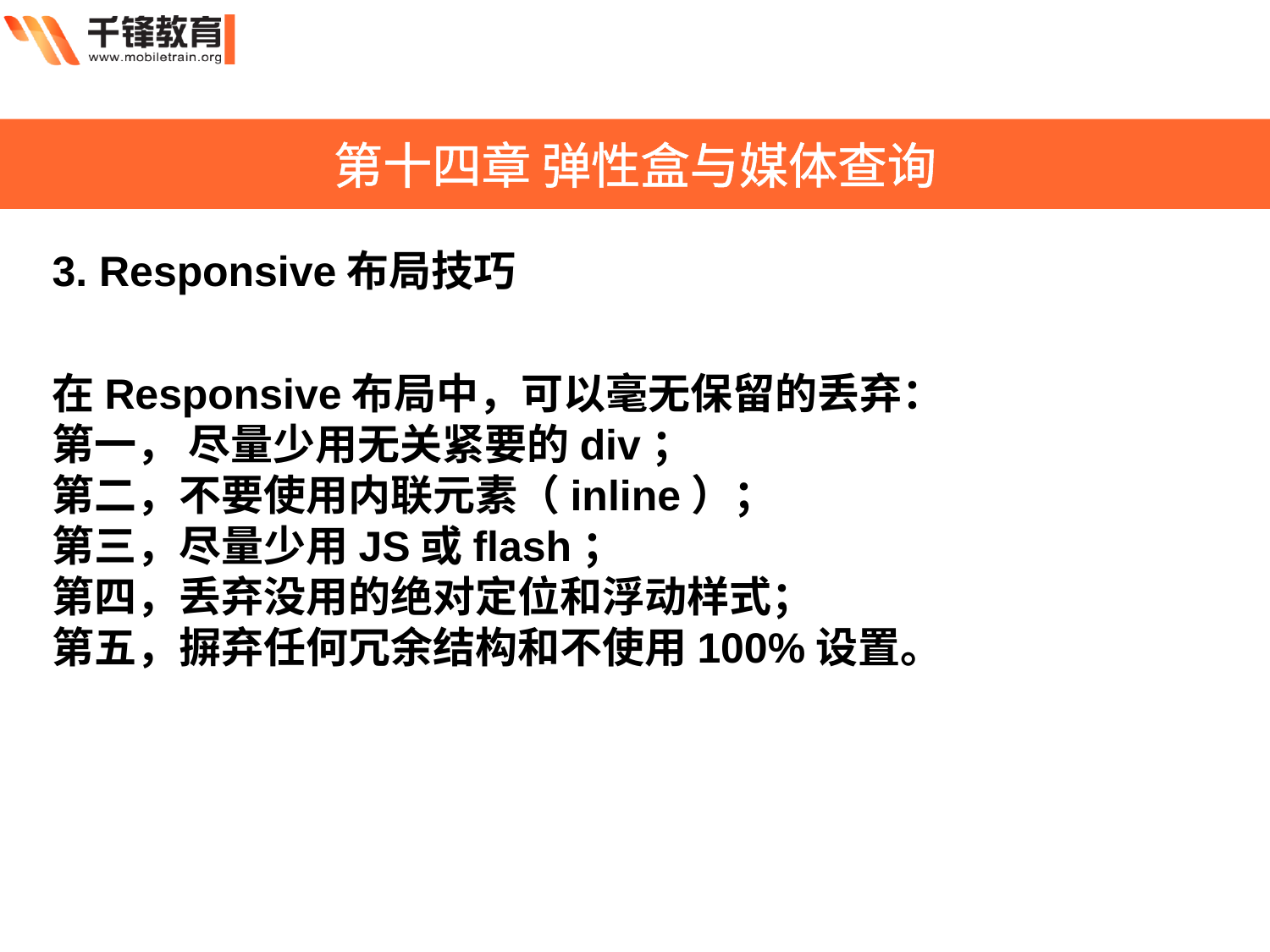

第十四章 弹性盒与媒体查询
3. Responsive布局技巧

在Responsive布局中，可以毫无保留的丢弃：
第一， 尽量少用无关紧要的div；
第二，不要使用内联元素（inline）；
第三，尽量少用JS或flash；
第四，丢弃没用的绝对定位和浮动样式；
第五，摒弃任何冗余结构和不使用100%设置。